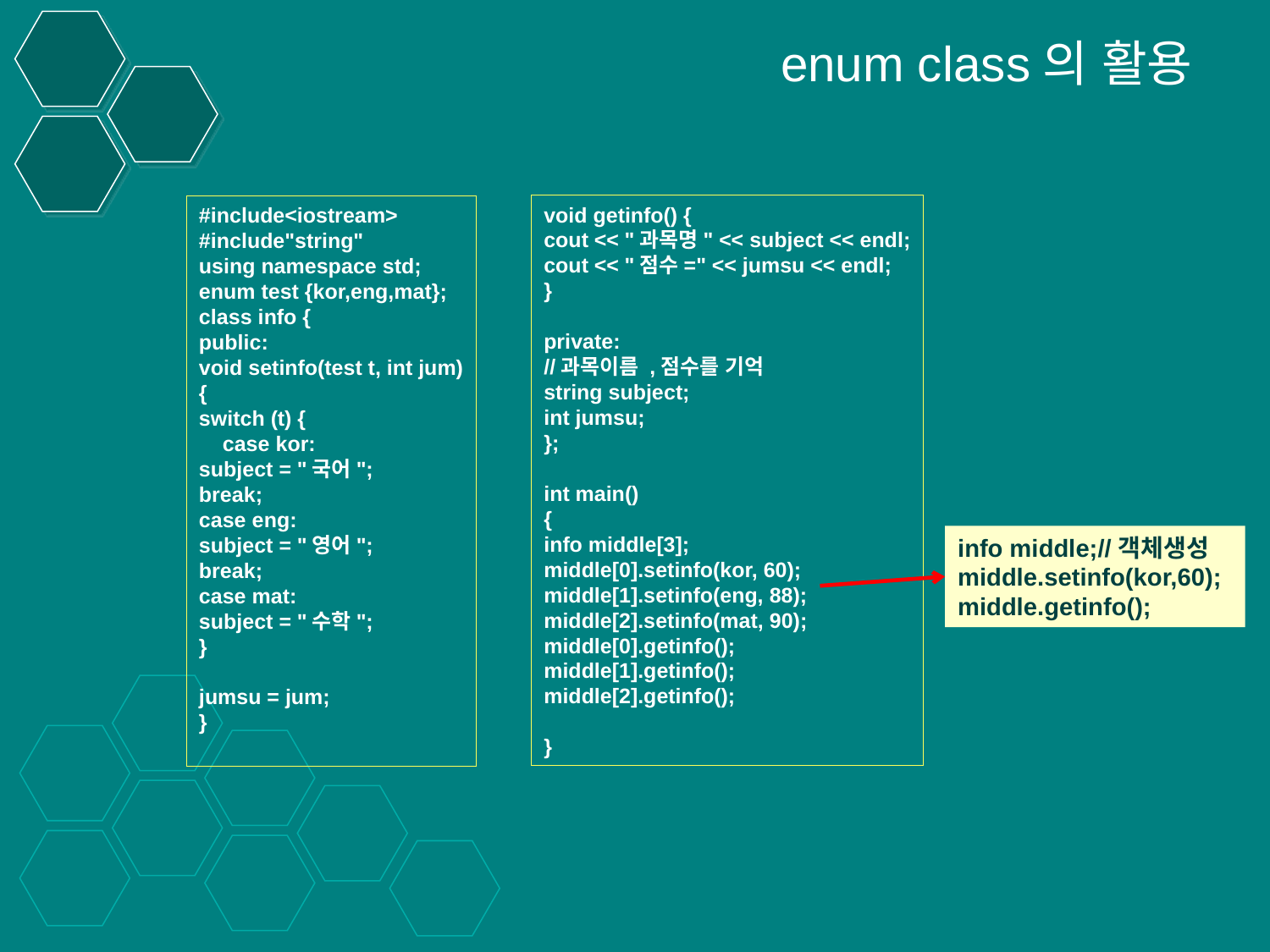

enum class의 활용
void getinfo() {
cout << "과목명" << subject << endl;
cout << "점수=" << jumsu << endl;
}

private:
//과목이름 ,점수를 기억
string subject;
int jumsu;
};

int main()
{
info middle[3];
middle[0].setinfo(kor, 60);
middle[1].setinfo(eng, 88);
middle[2].setinfo(mat, 90);
middle[0].getinfo();
middle[1].getinfo();
middle[2].getinfo();

}
#include<iostream>
#include"string"
using namespace std;
enum test {kor,eng,mat};
class info {
public:
void setinfo(test t, int jum)
{
switch (t) {
    case kor:
subject = "국어";
break;
case eng:
subject = "영어";
break;
case mat:
subject = "수학";
}

jumsu = jum;
}

info middle;//객체생성
middle.setinfo(kor,60);
middle.getinfo();